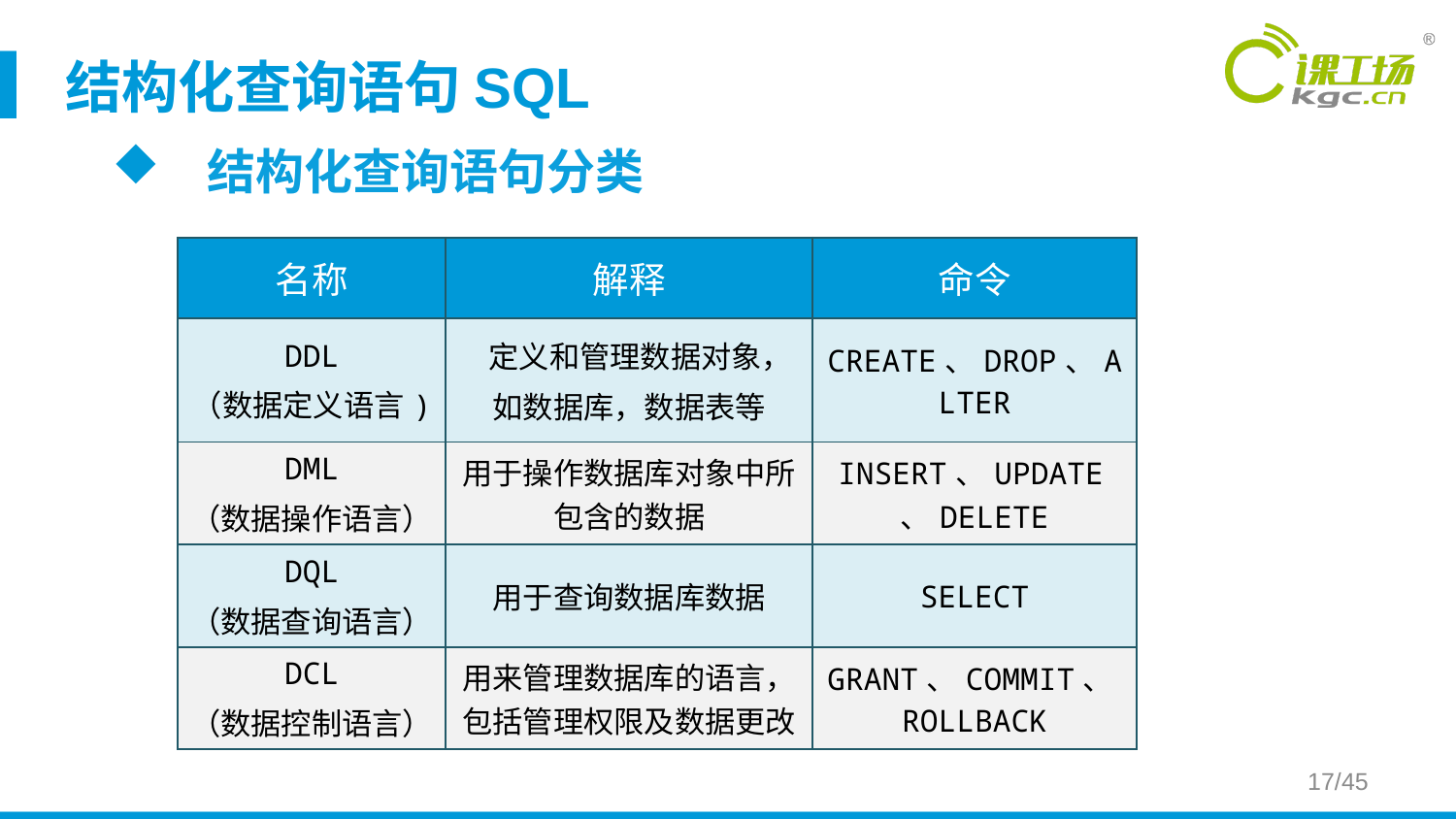

# 结构化查询语句SQL
 结构化查询语句分类
| 名称 | 解释 | 命令 |
| --- | --- | --- |
| DDL （数据定义语言) | 定义和管理数据对象， 如数据库，数据表等 | CREATE、DROP、ALTER |
| DML （数据操作语言） | 用于操作数据库对象中所包含的数据 | INSERT、UPDATE、DELETE |
| DQL （数据查询语言） | 用于查询数据库数据 | SELECT |
| DCL （数据控制语言） | 用来管理数据库的语言，包括管理权限及数据更改 | GRANT、COMMIT、ROLLBACK |
17/45